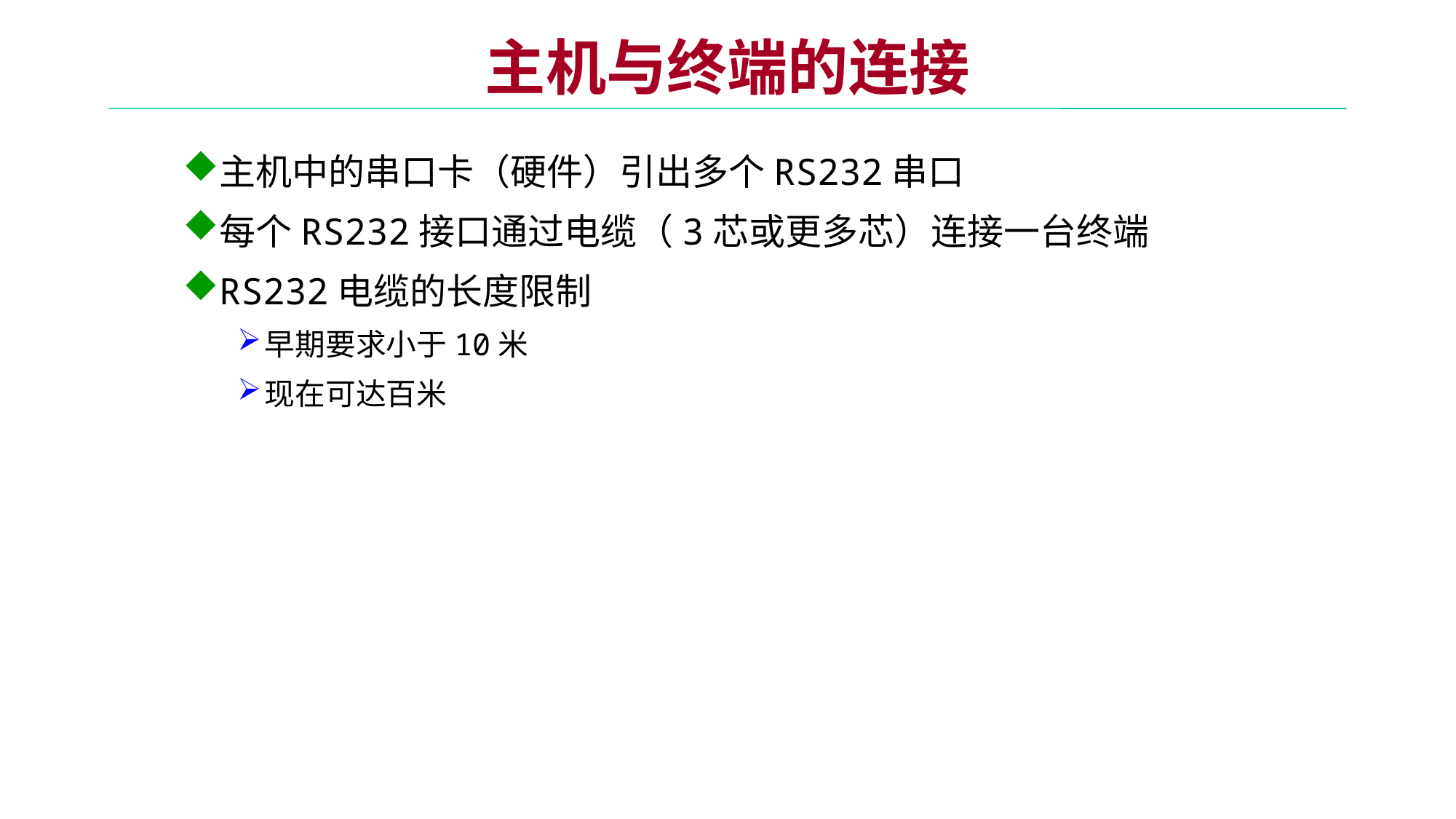

# 主机与终端的连接
主机中的串口卡（硬件）引出多个RS232串口
每个RS232接口通过电缆（3芯或更多芯）连接一台终端
RS232电缆的长度限制
早期要求小于10米
现在可达百米